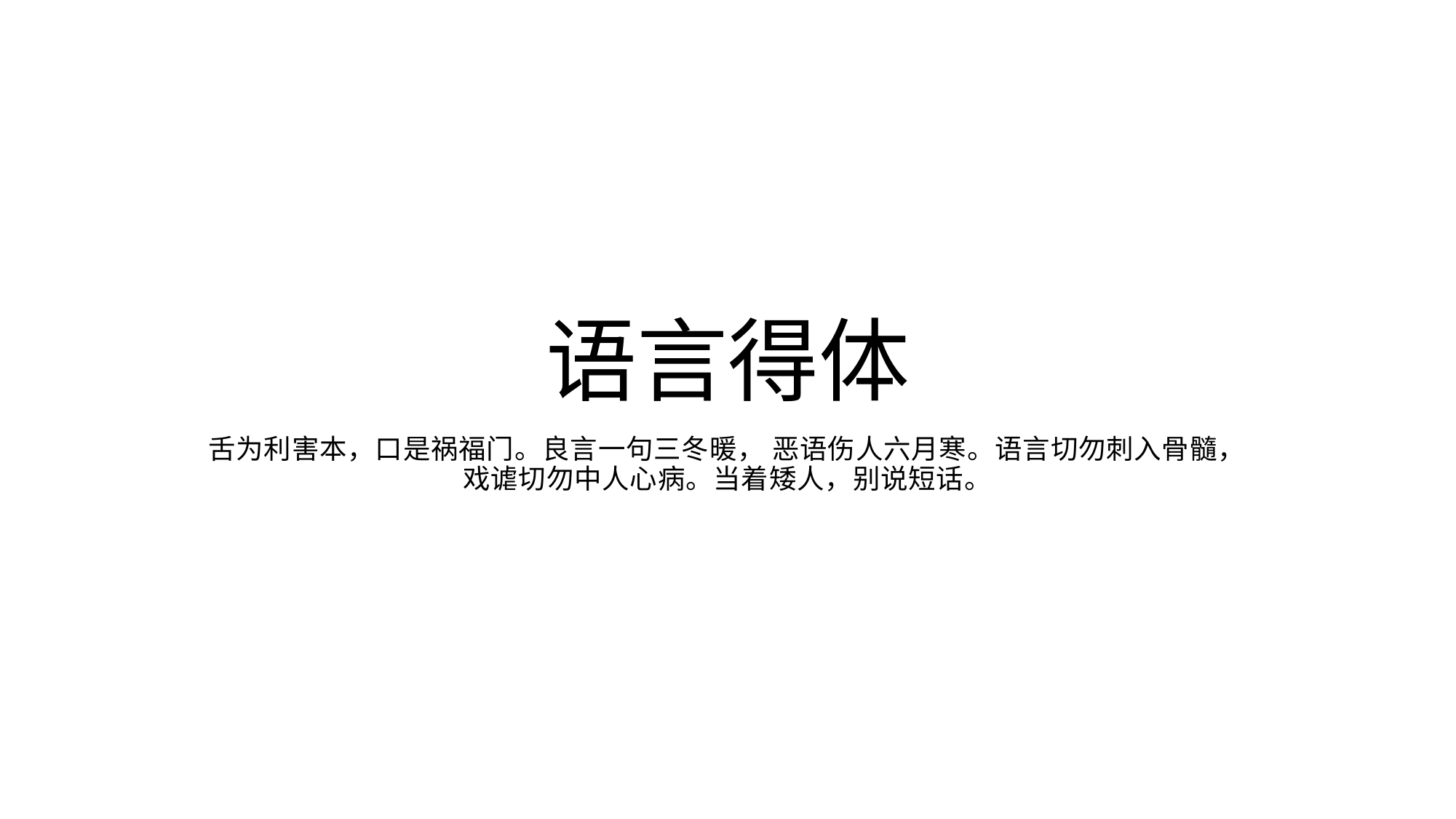

# 语言得体
舌为利害本，口是祸福门。良言一句三冬暖， 恶语伤人六月寒。语言切勿刺入骨髓， 戏谑切勿中人心病。当着矮人，别说短话。